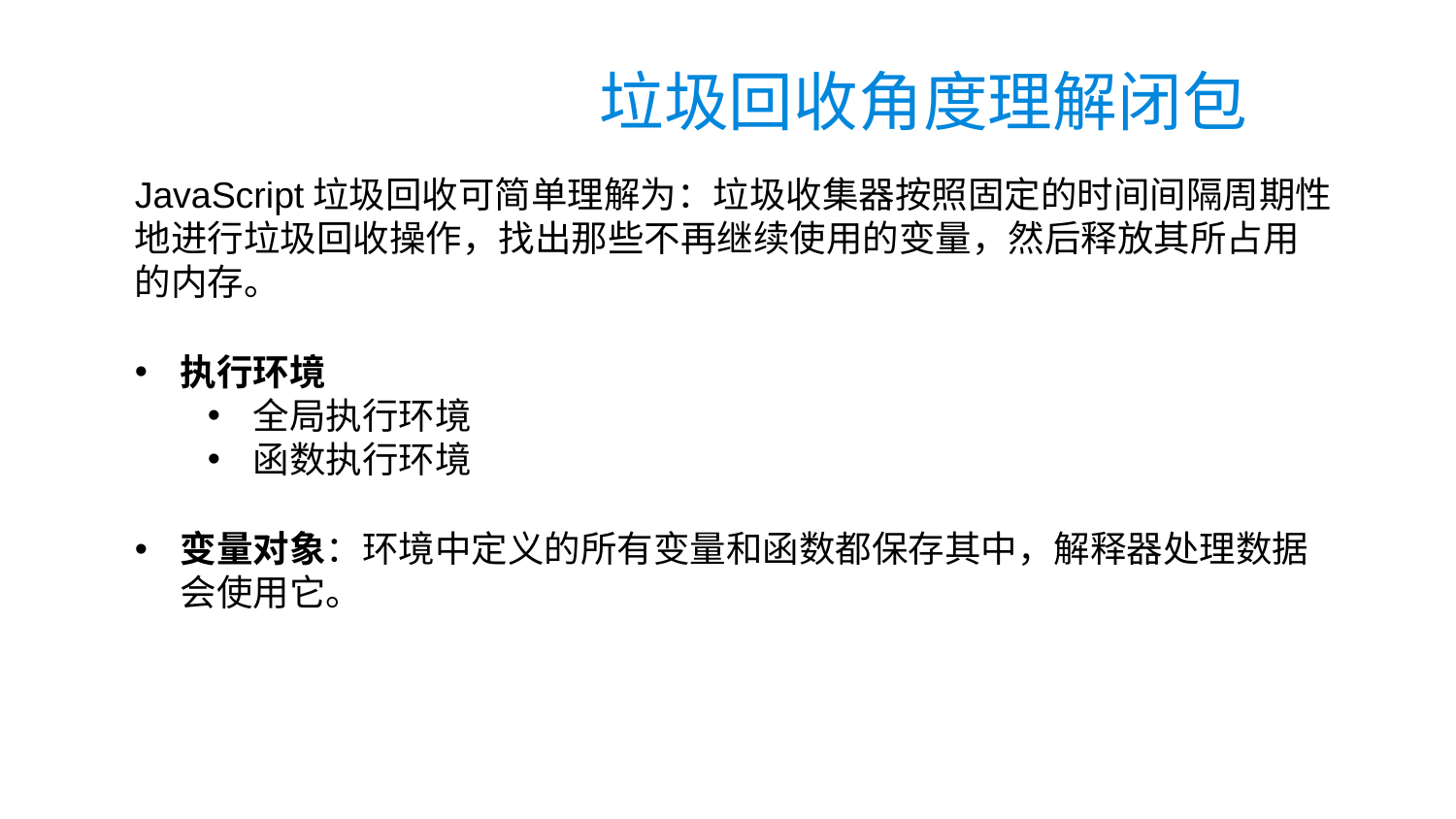

垃圾回收角度理解闭包

JavaScript垃圾回收可简单理解为：垃圾收集器按照固定的时间间隔周期性地进行垃圾回收操作，找出那些不再继续使用的变量，然后释放其所占用的内存。

执行环境
全局执行环境
函数执行环境
变量对象：环境中定义的所有变量和函数都保存其中，解释器处理数据会使用它。